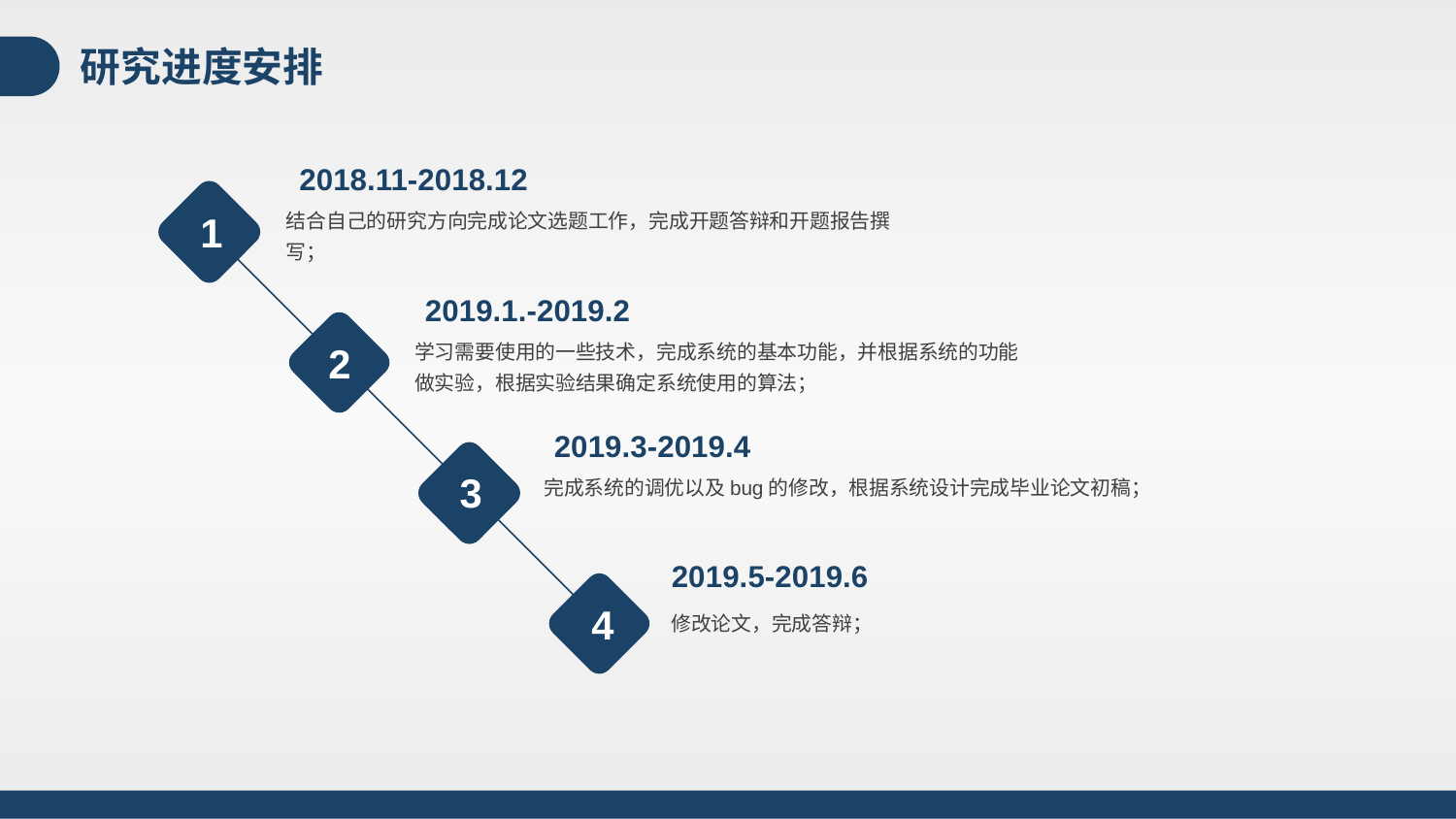

研究进度安排
2018.11-2018.12

结合自己的研究方向完成论文选题工作，完成开题答辩和开题报告撰写；
1
2019.1.-2019.2

学习需要使用的一些技术，完成系统的基本功能，并根据系统的功能做实验，根据实验结果确定系统使用的算法；
2
2019.3-2019.4

3
完成系统的调优以及bug的修改，根据系统设计完成毕业论文初稿；
2019.5-2019.6

4
修改论文，完成答辩；